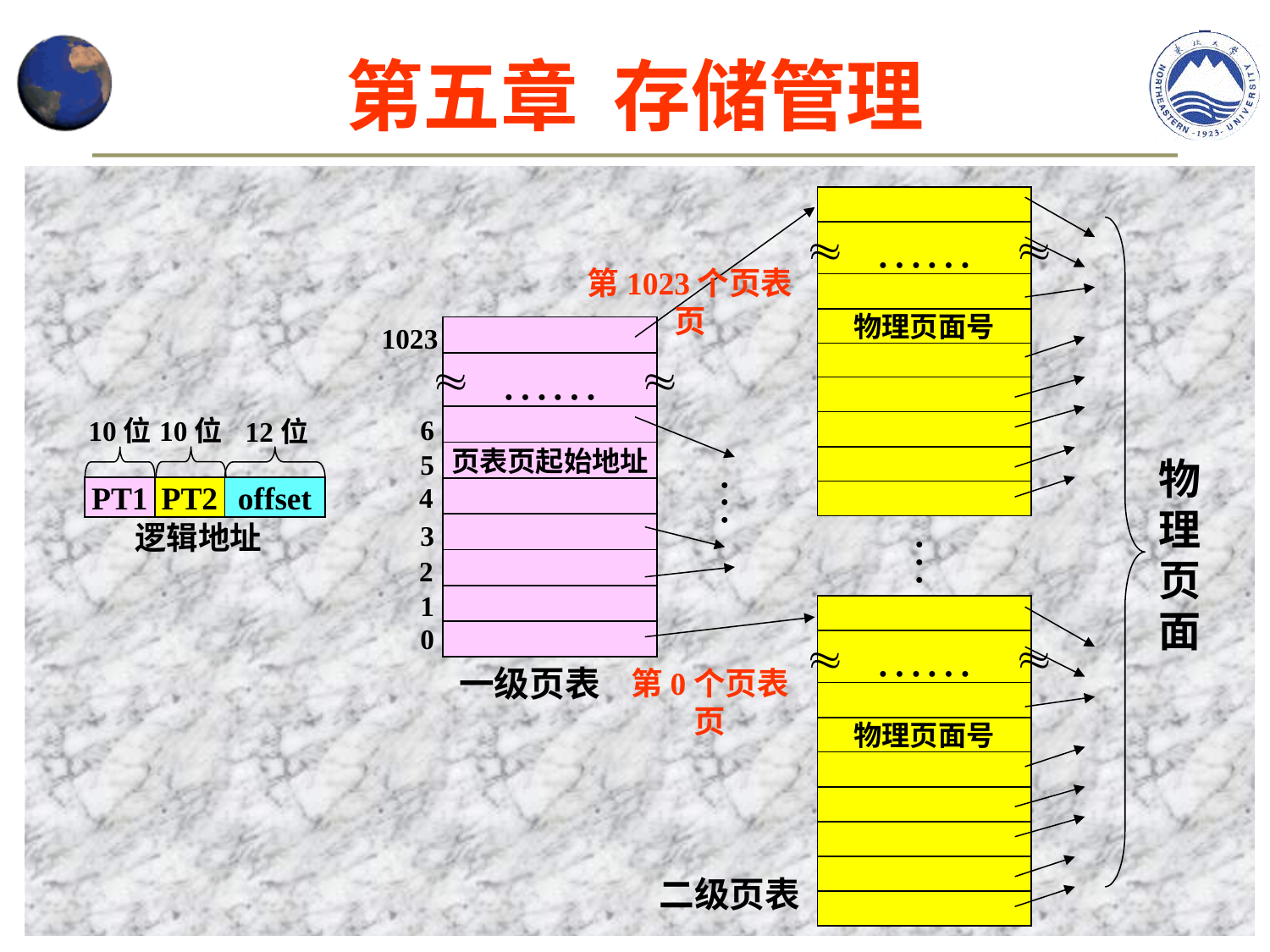

第五章  存储管理

≈
≈

……

第1023个页表页

物理页面号
1023

≈
≈
……
6

5
页表页起始地址
4

3

2

1

0

10位
10位
12位

PT1
PT2
offset
逻辑地址

物理页面

.
.
.

.
.
.

≈
≈
……

一级页表
第0个页表页

物理页面号

二级页表

页表

多级页表

太大，
怎么办？

一级页表

二级页表